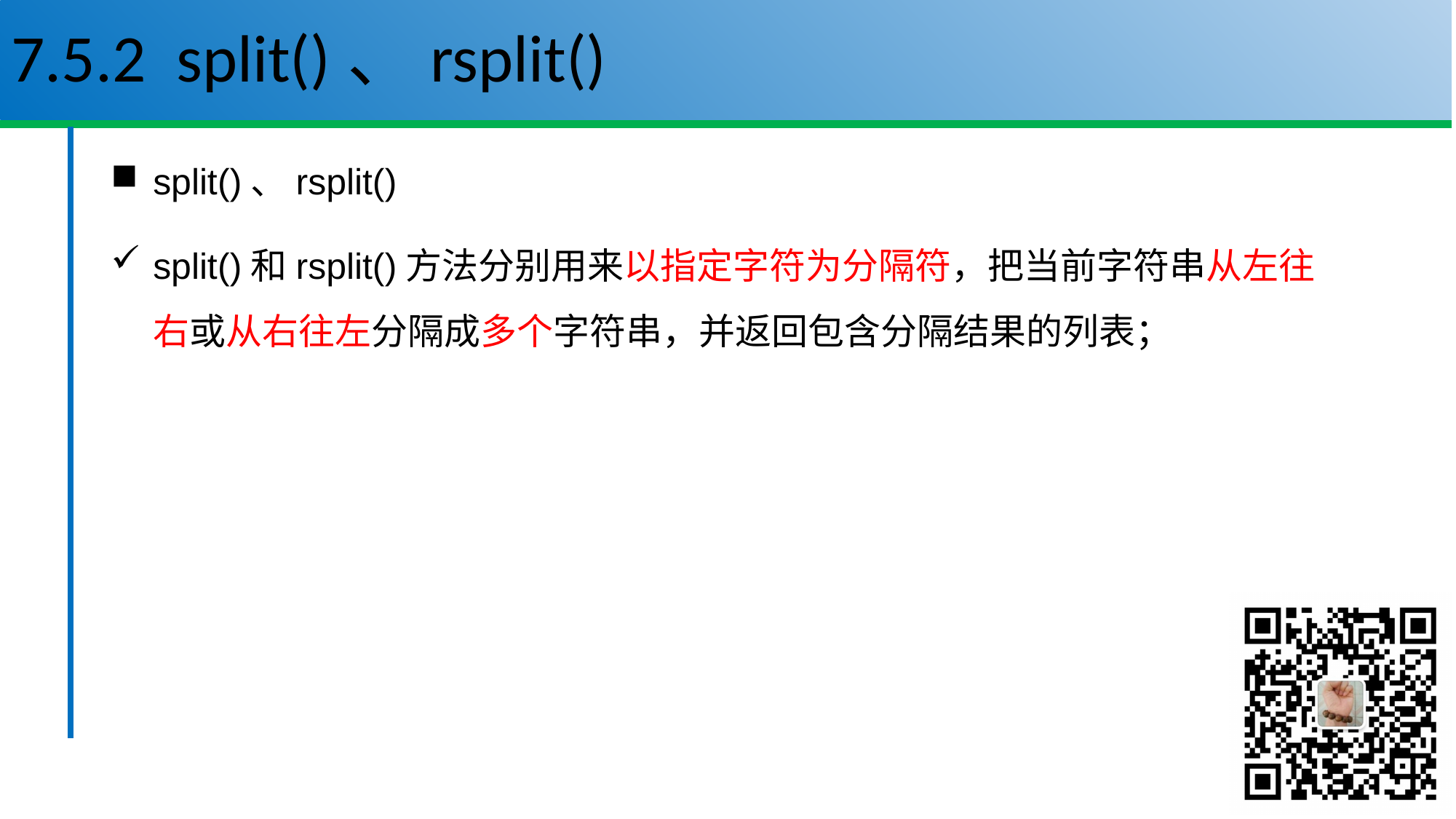

# 7.5.2  split()、rsplit()
split()、rsplit()
split()和rsplit()方法分别用来以指定字符为分隔符，把当前字符串从左往右或从右往左分隔成多个字符串，并返回包含分隔结果的列表；
24